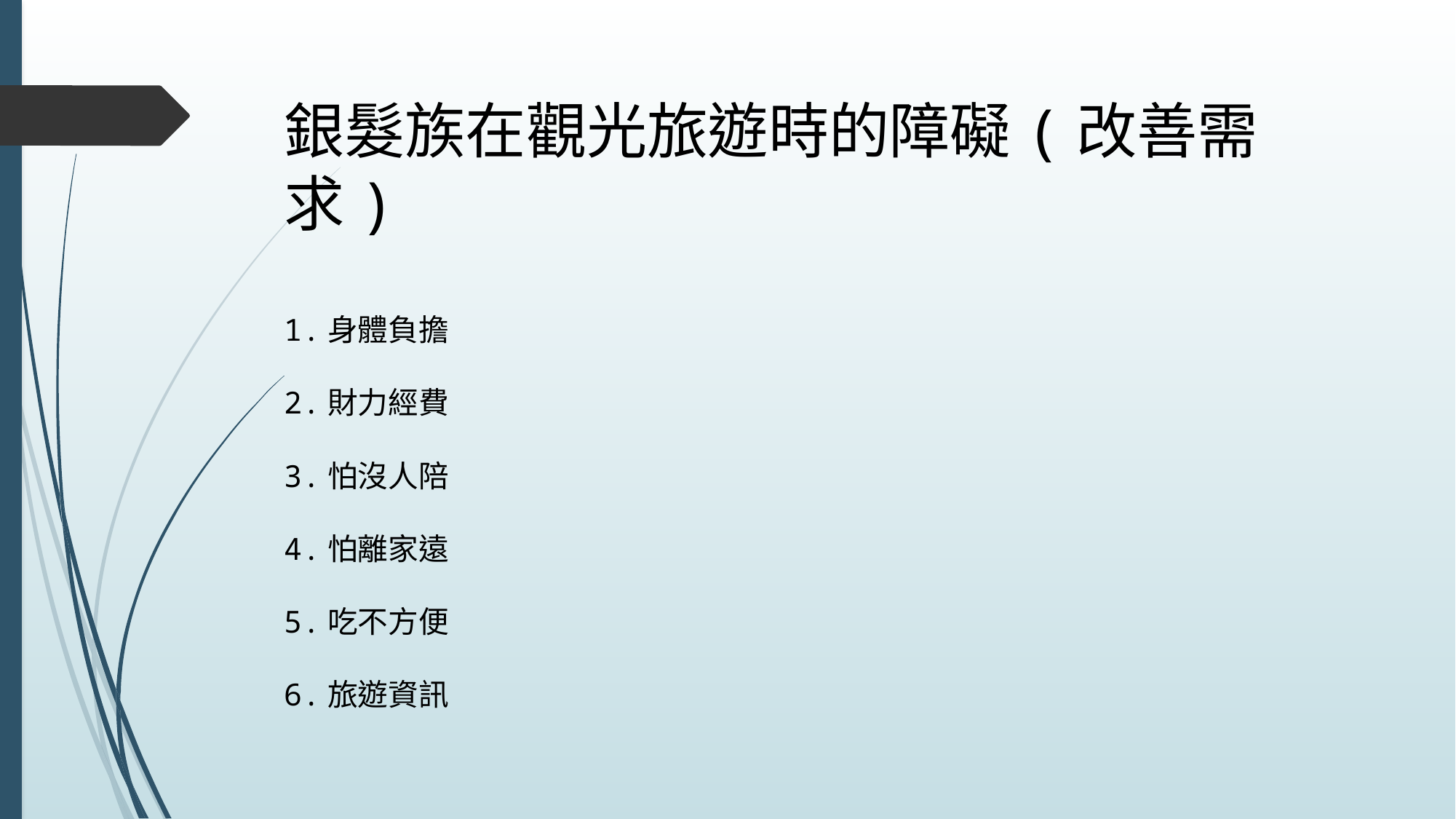

銀髮族在觀光旅遊時的障礙(改善需求)

1.身體負擔

2.財力經費

3.怕沒人陪

4.怕離家遠

5.吃不方便

6.旅遊資訊